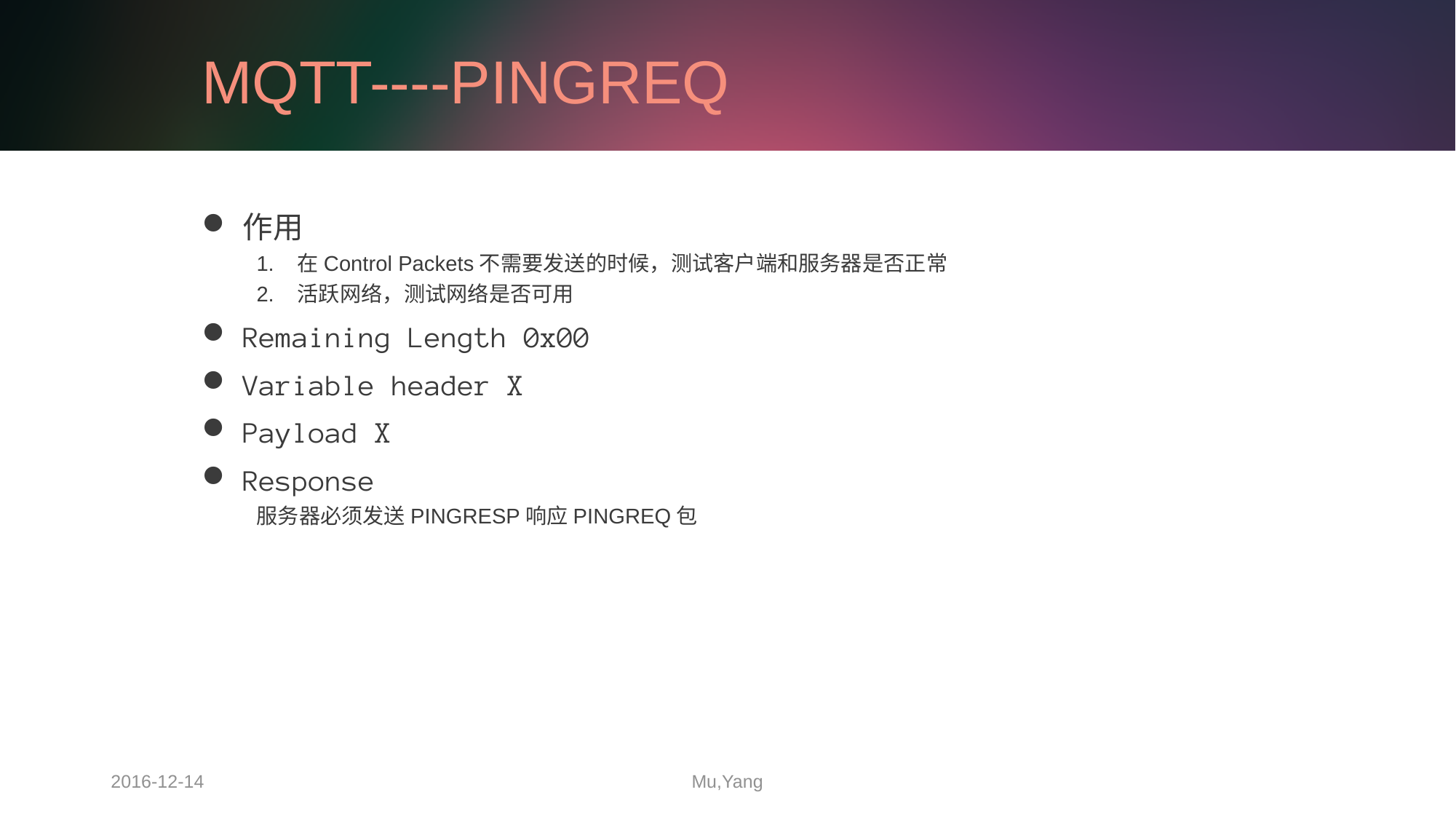

# MQTT----PINGREQ
作用
在Control Packets不需要发送的时候，测试客户端和服务器是否正常
活跃网络，测试网络是否可用
Remaining Length 0x00
Variable header X
Payload X
Response
服务器必须发送PINGRESP响应PINGREQ包
2016-12-14
Mu,Yang
37